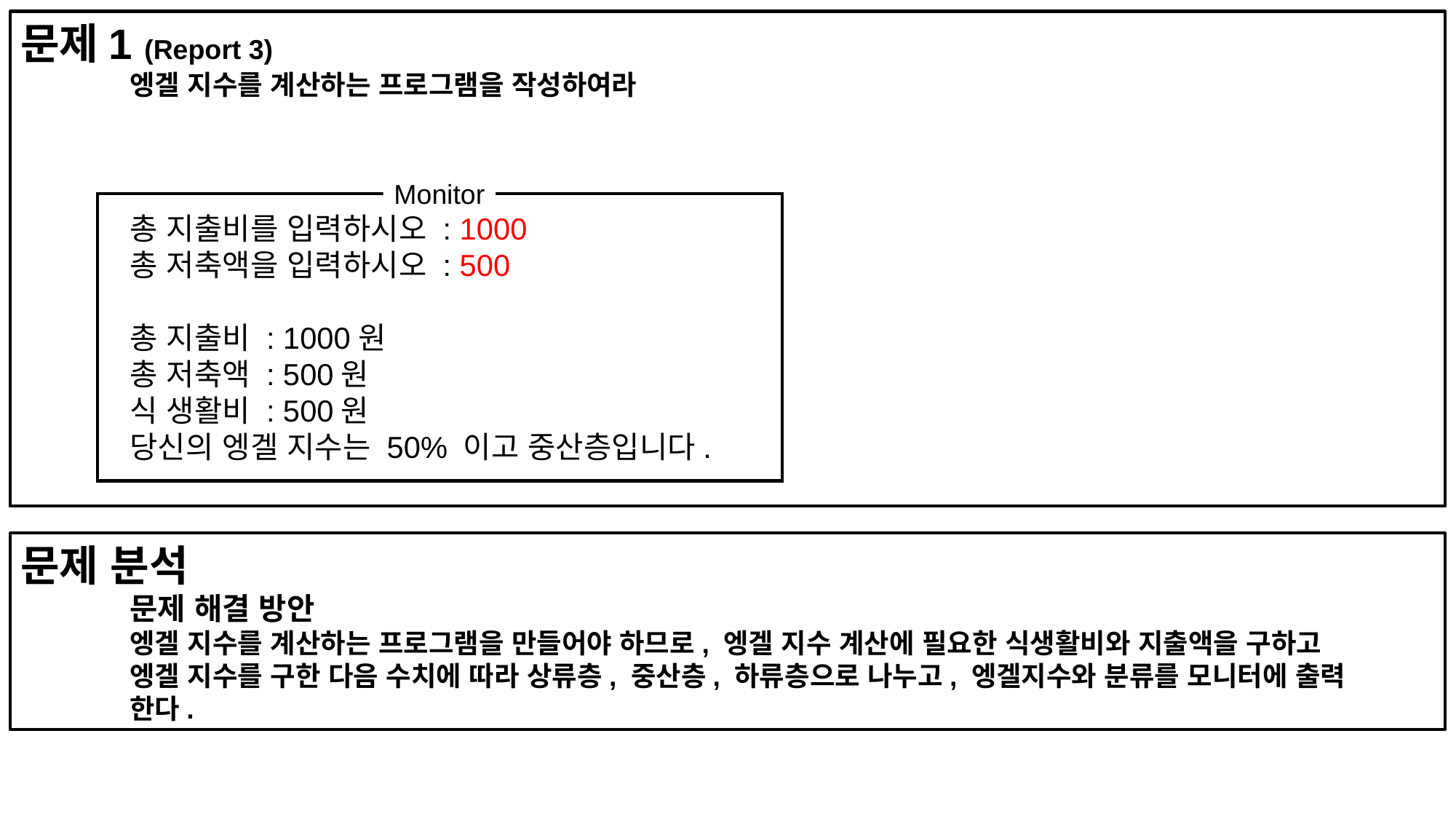

문제1 (Report 3)
	엥겔 지수를 계산하는 프로그램을 작성하여라

	총 지출비를 입력하시오 : 1000
	총 저축액을 입력하시오 : 500

	총 지출비 : 1000원
	총 저축액 : 500원
	식 생활비 : 500원
	당신의 엥겔 지수는 50% 이고 중산층입니다.

Monitor

문제 분석
	문제 해결 방안
	엥겔 지수를 계산하는 프로그램을 만들어야 하므로, 엥겔 지수 계산에 필요한 식생활비와 지출액을 구하고
	엥겔 지수를 구한 다음 수치에 따라 상류층, 중산층, 하류층으로 나누고, 엥겔지수와 분류를 모니터에 출력
	한다.